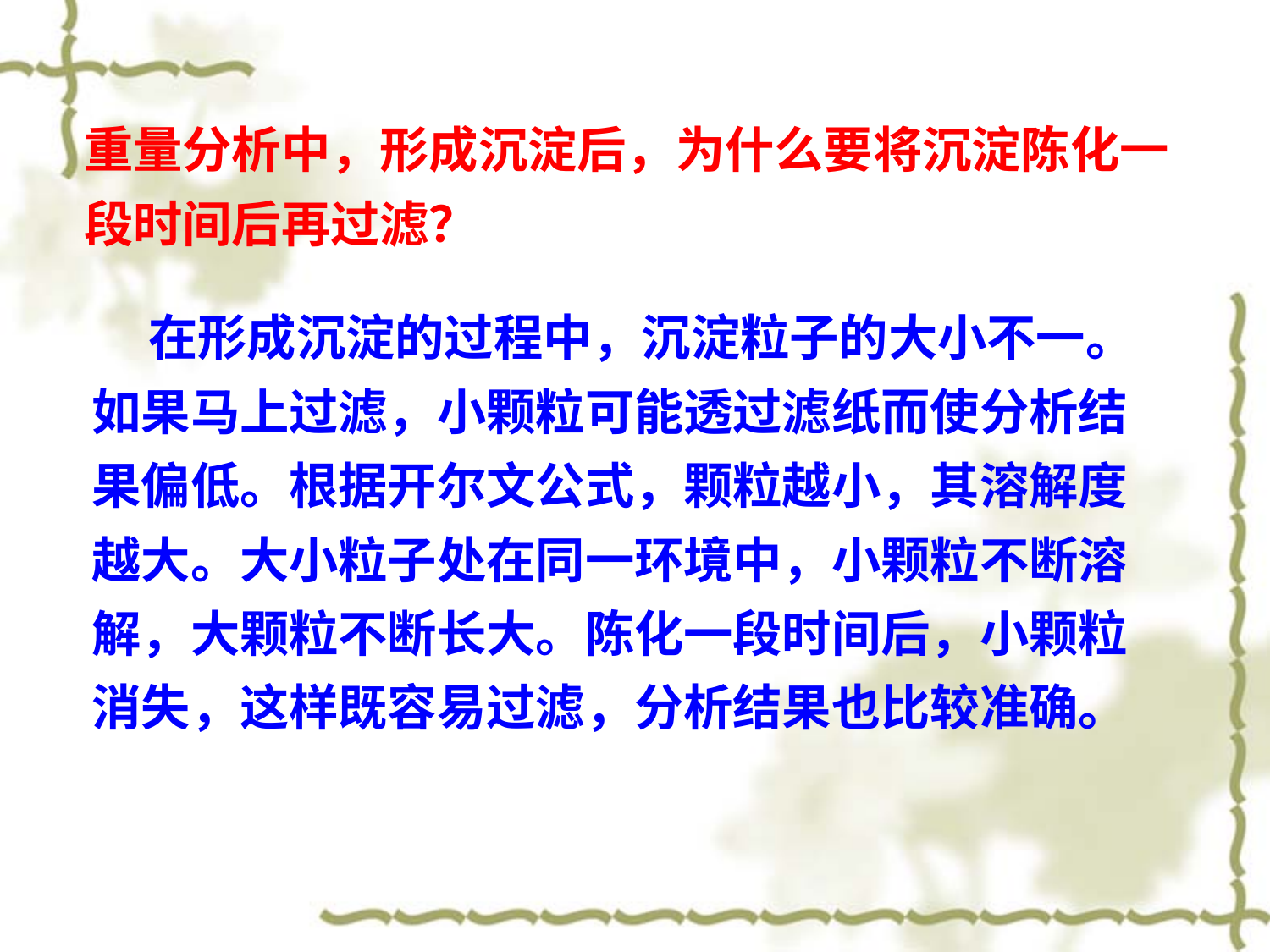

重量分析中，形成沉淀后，为什么要将沉淀陈化一段时间后再过滤？
    在形成沉淀的过程中，沉淀粒子的大小不一。如果马上过滤，小颗粒可能透过滤纸而使分析结果偏低。根据开尔文公式，颗粒越小，其溶解度越大。大小粒子处在同一环境中，小颗粒不断溶解，大颗粒不断长大。陈化一段时间后，小颗粒消失，这样既容易过滤，分析结果也比较准确。